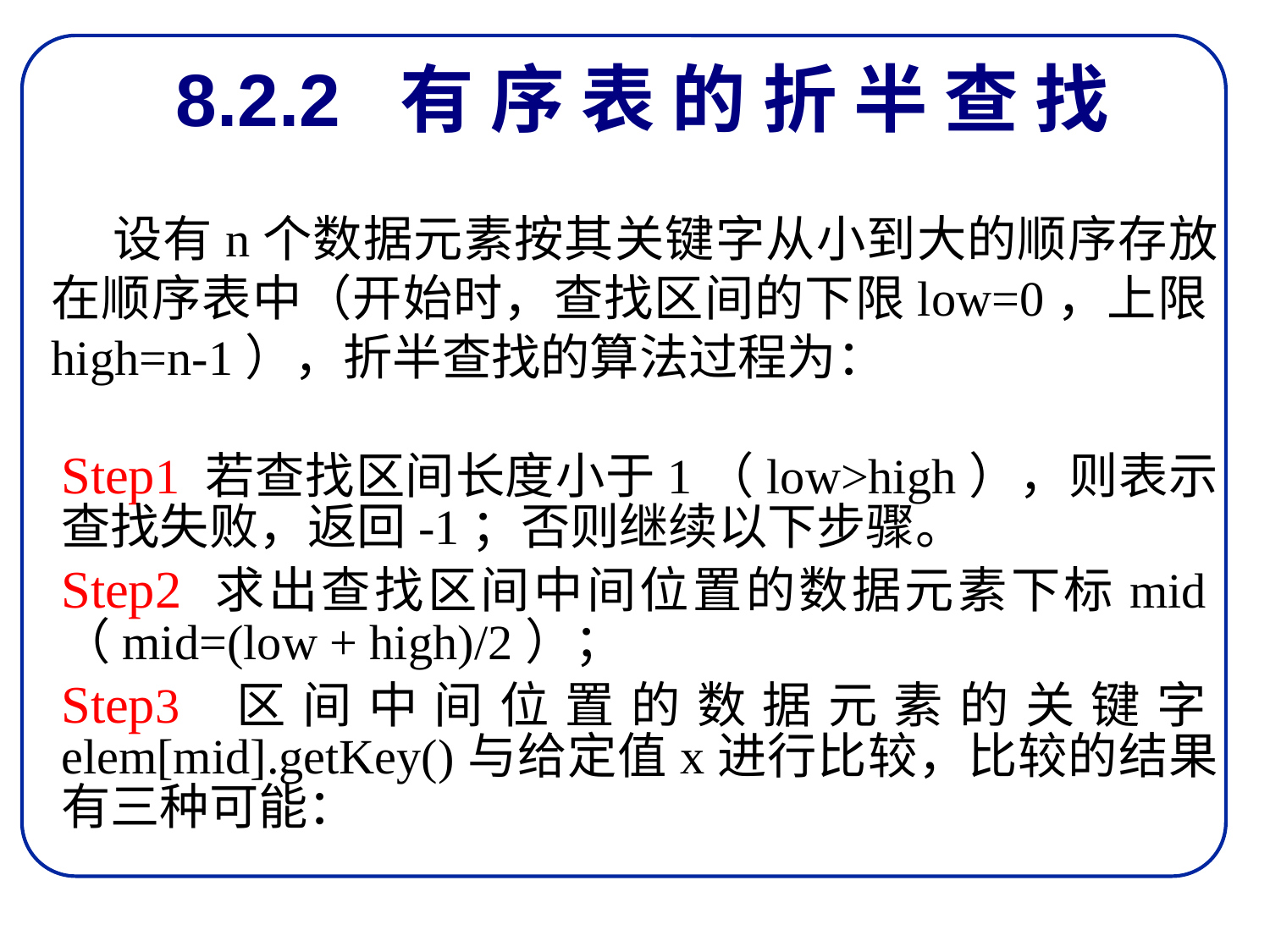

# 8.2.2  有 序 表 的 折 半 查 找
    设有n个数据元素按其关键字从小到大的顺序存放在顺序表中（开始时，查找区间的下限low=0，上限high=n-1），折半查找的算法过程为：

Step1 若查找区间长度小于1（low>high），则表示查找失败，返回-1；否则继续以下步骤。
Step2 求出查找区间中间位置的数据元素下标mid（mid=(low + high)/2）；
Step3 区间中间位置的数据元素的关键字elem[mid].getKey()与给定值x进行比较，比较的结果有三种可能：